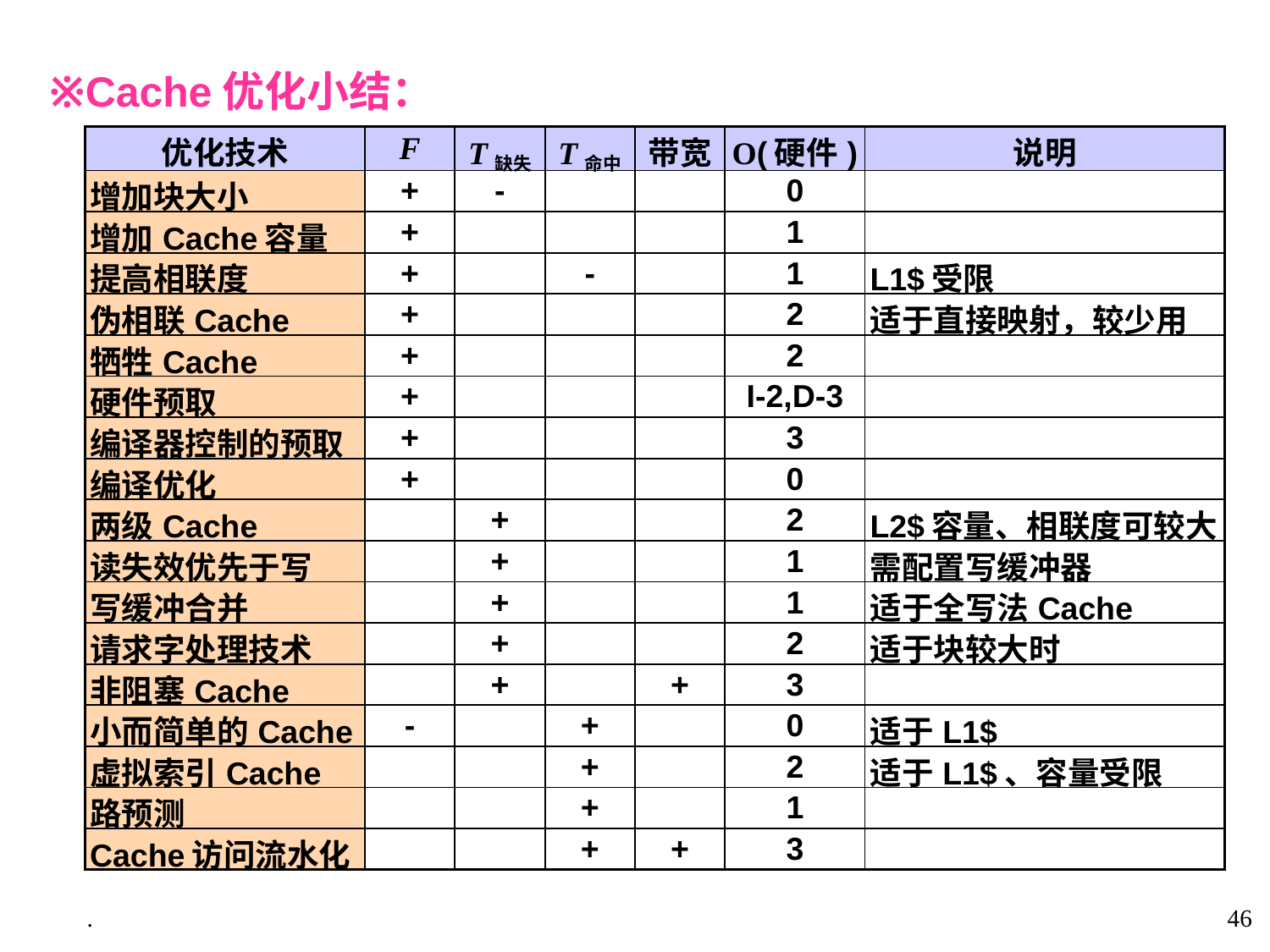

※Cache优化小结：
| 优化技术 | F | T缺失 | T命中 | 带宽 | O(硬件) | 说明 |
| --- | --- | --- | --- | --- | --- | --- |
| 增加块大小 | + | - |  |  | 0 |  |
| 增加Cache容量 | + |  |  |  | 1 |  |
| 提高相联度 | + |  | - |  | 1 | L1$受限 |
| 伪相联Cache | + |  |  |  | 2 | 适于直接映射，较少用 |
| 牺牲Cache | + |  |  |  | 2 |  |
| 硬件预取 | + |  |  |  | I-2,D-3 |  |
| 编译器控制的预取 | + |  |  |  | 3 |  |
| 编译优化 | + |  |  |  | 0 |  |
| 两级Cache |  | + |  |  | 2 | L2$容量、相联度可较大 |
| 读失效优先于写 |  | + |  |  | 1 | 需配置写缓冲器 |
| 写缓冲合并 |  | + |  |  | 1 | 适于全写法Cache |
| 请求字处理技术 |  | + |  |  | 2 | 适于块较大时 |
| 非阻塞Cache |  | + |  | + | 3 |  |
| 小而简单的Cache | - |  | + |  | 0 | 适于L1$ |
| 虚拟索引Cache |  |  | + |  | 2 | 适于L1$、容量受限 |
| 路预测 |  |  | + |  | 1 |  |
| Cache访问流水化 |  |  | + | + | 3 |  |
.
46